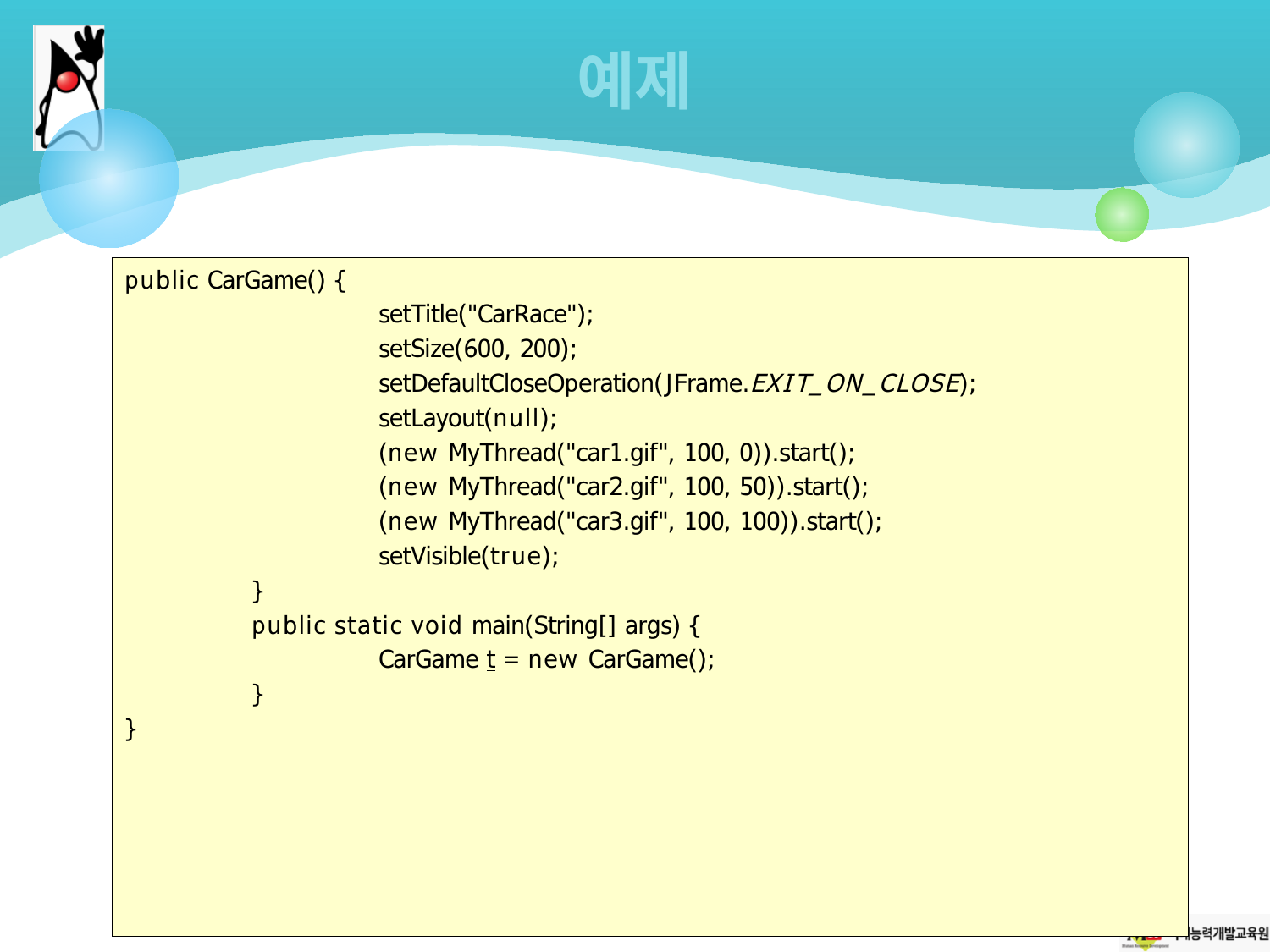

# 예제
public CarGame() {
		setTitle("CarRace");
		setSize(600, 200);
		setDefaultCloseOperation(JFrame.EXIT_ON_CLOSE);
		setLayout(null);
		(new MyThread("car1.gif", 100, 0)).start();
		(new MyThread("car2.gif", 100, 50)).start();
		(new MyThread("car3.gif", 100, 100)).start();
		setVisible(true);
	}
	public static void main(String[] args) {
		CarGame t = new CarGame();
	}
}